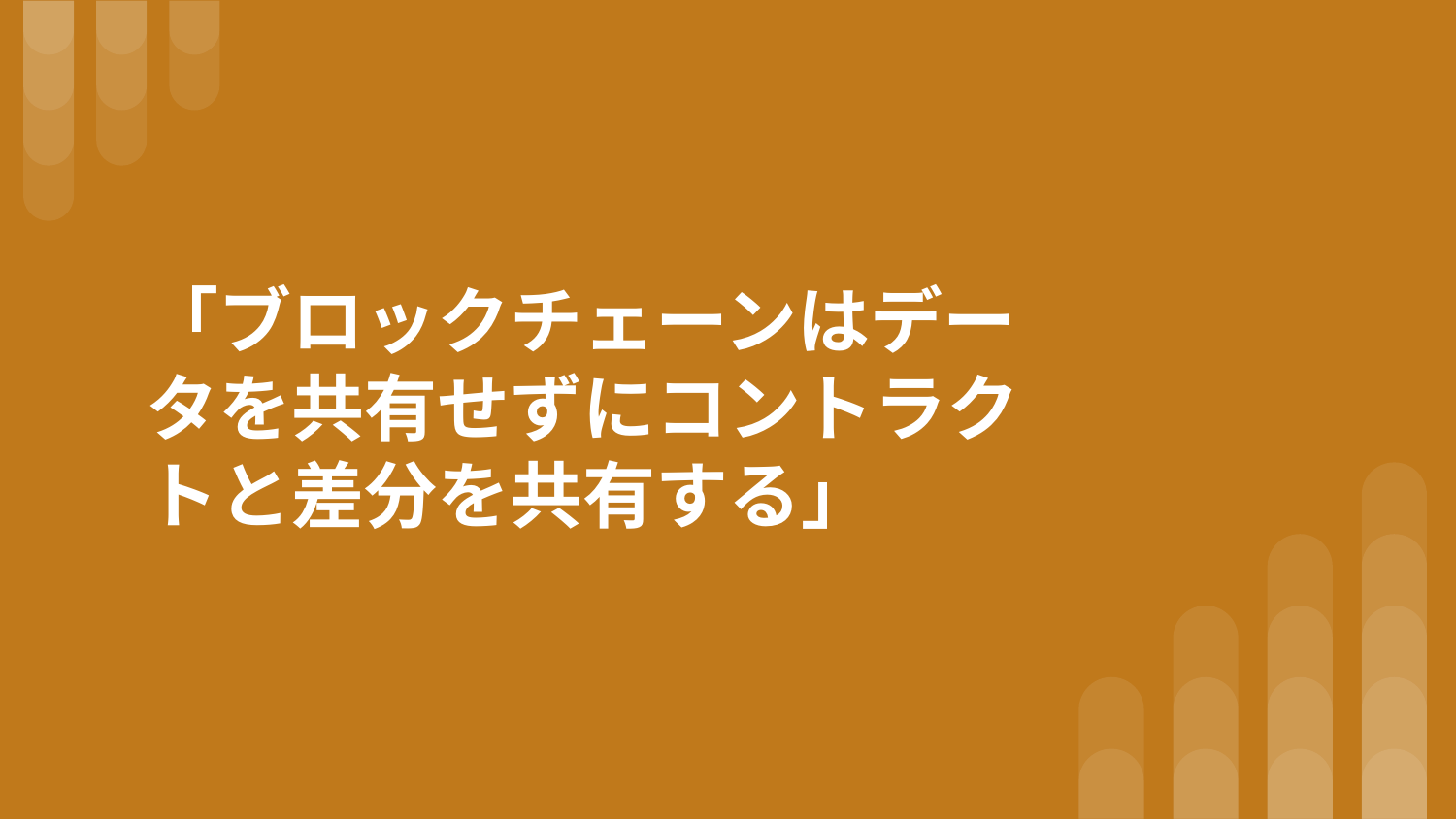

# 「ブロックチェーンはデータを共有せずにコントラクトと差分を共有する」